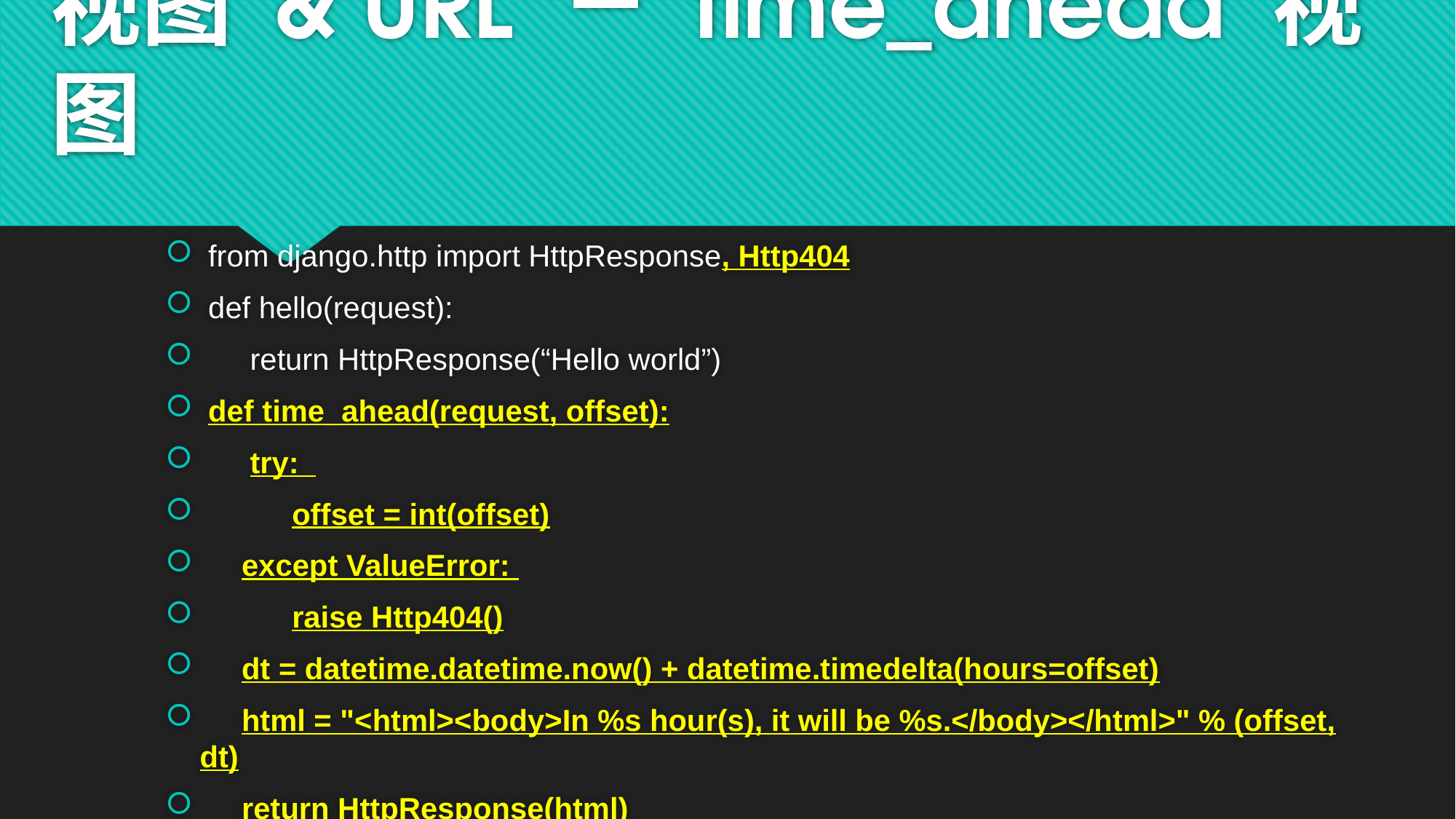

# 视图 & URL － time_ahead 视图
 from django.http import HttpResponse, Http404
 def hello(request):
      return HttpResponse(“Hello world”)
 def time_ahead(request, offset):
      try:
           offset = int(offset)
     except ValueError:
           raise Http404()
     dt = datetime.datetime.now() + datetime.timedelta(hours=offset)
     html = "<html><body>In %s hour(s), it will be %s.</body></html>" % (offset, dt)
     return HttpResponse(html)